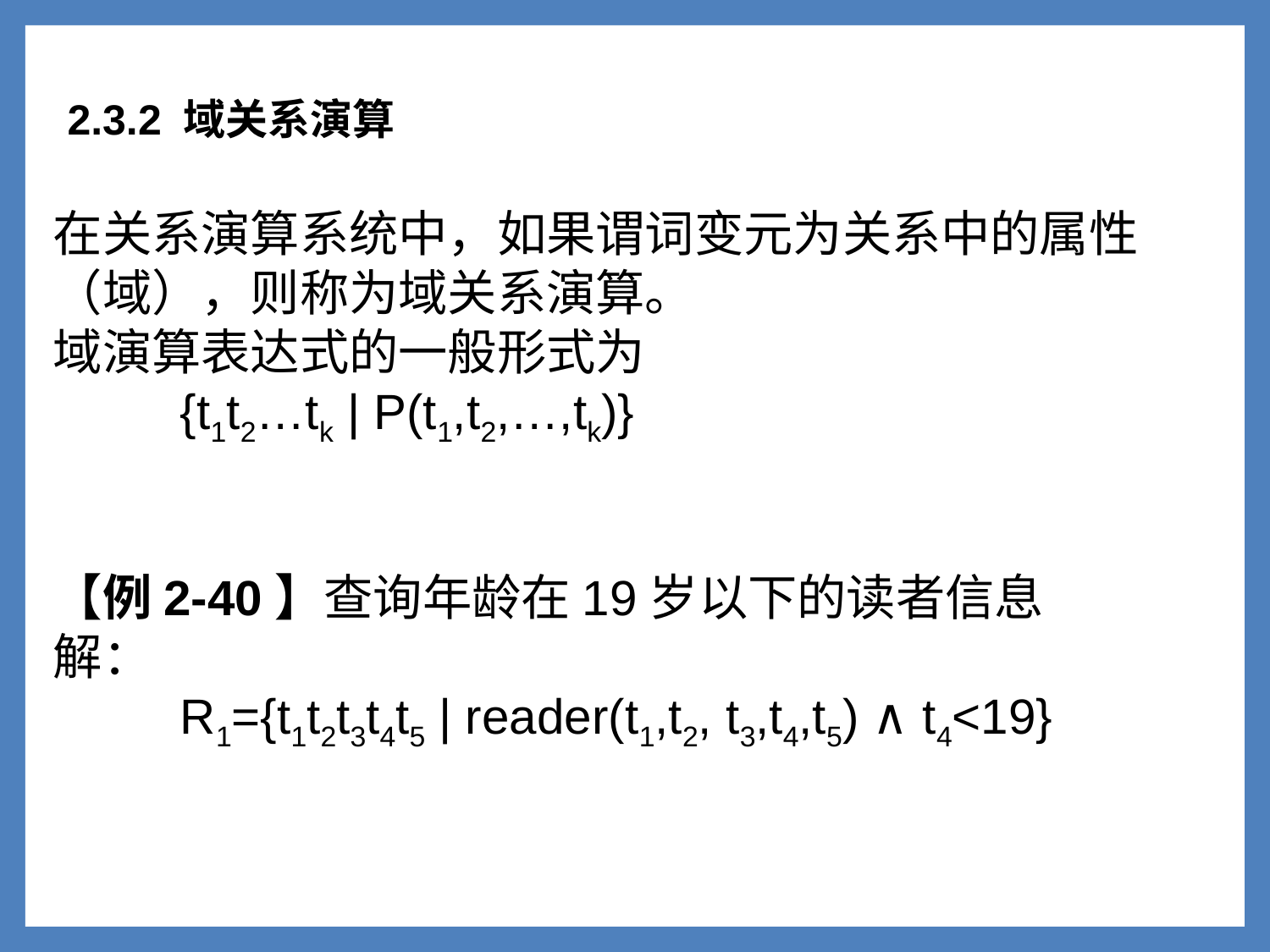

2.3.2 域关系演算

在关系演算系统中，如果谓词变元为关系中的属性（域），则称为域关系演算。
域演算表达式的一般形式为
	{t1t2…tk | P(t1,t2,…,tk)}

【例2-40】查询年龄在19岁以下的读者信息
解：
	R1={t1t2t3t4t5 | reader(t1,t2, t3,t4,t5) ∧ t4<19}
1